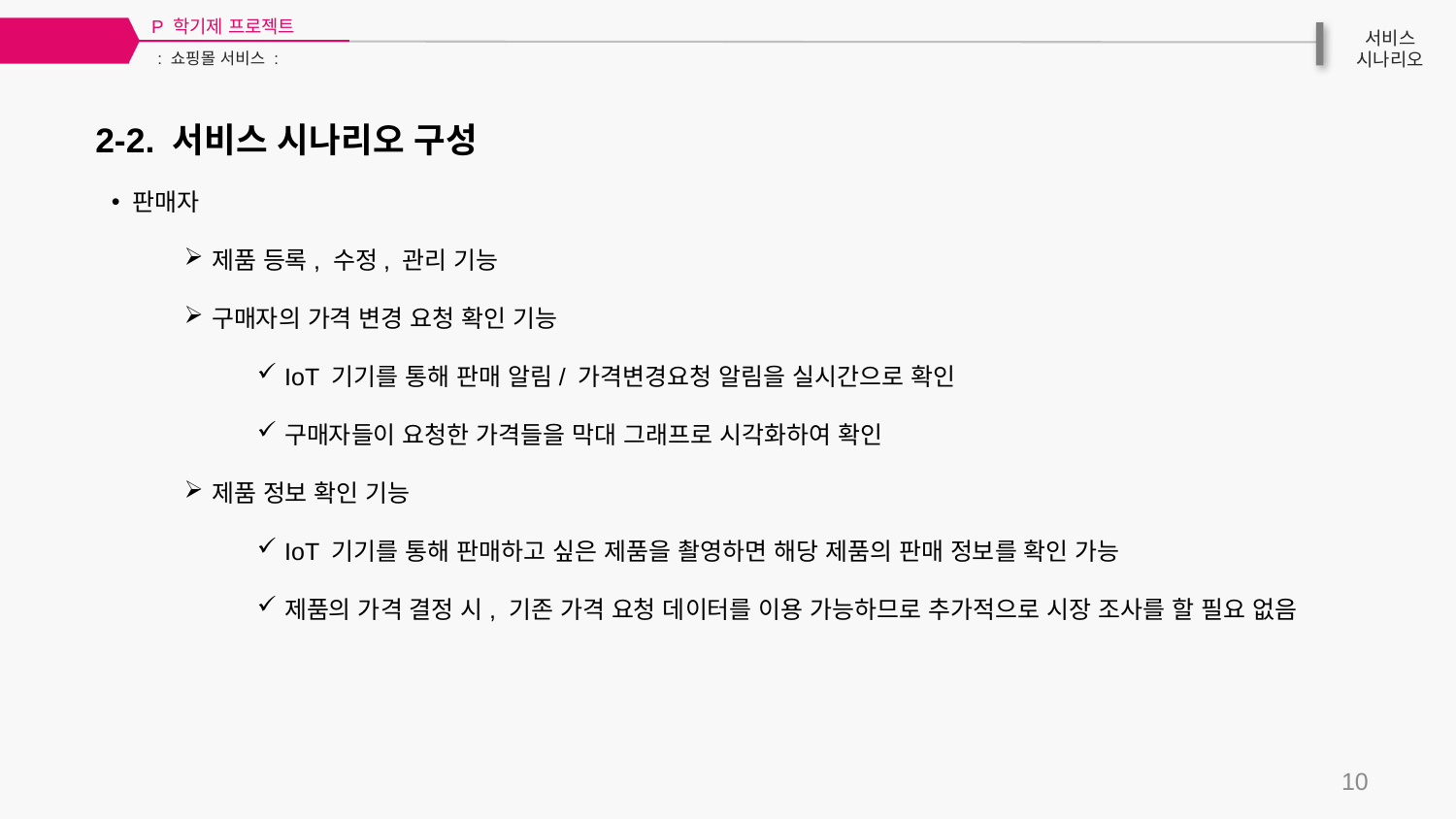

P 학기제 프로젝트

02
서비스
시나리오

: 쇼핑몰 서비스 :
2-2. 서비스 시나리오 구성
 판매자

제품 등록, 수정, 관리 기능

구매자의 가격 변경 요청 확인 기능

IoT 기기를 통해 판매 알림/ 가격변경요청 알림을 실시간으로 확인

구매자들이 요청한 가격들을 막대 그래프로 시각화하여 확인

제품 정보 확인 기능

IoT 기기를 통해 판매하고 싶은 제품을 촬영하면 해당 제품의 판매 정보를 확인 가능

제품의 가격 결정 시, 기존 가격 요청 데이터를 이용 가능하므로 추가적으로 시장 조사를 할 필요 없음
10